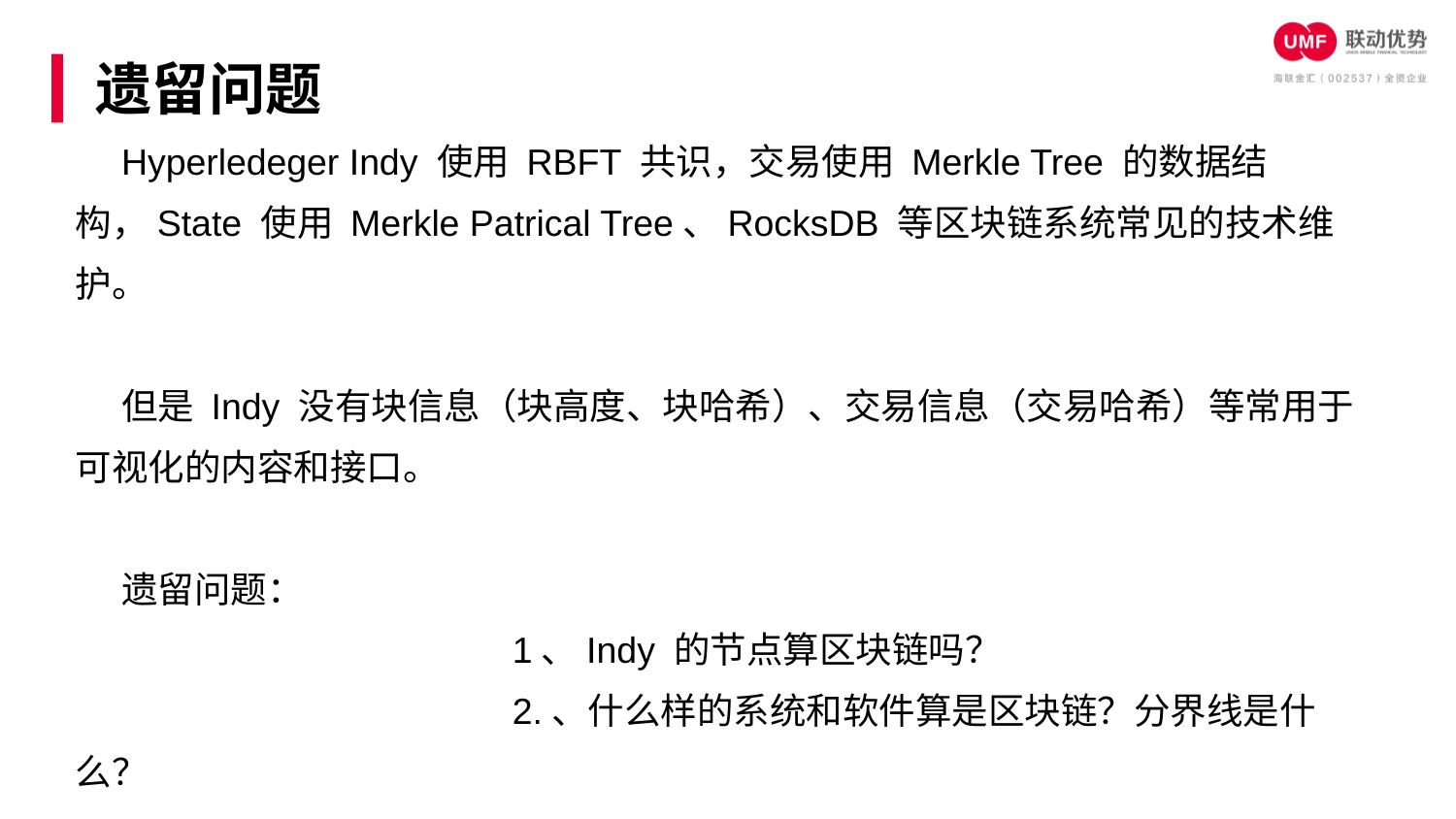

遗留问题
Hyperledeger Indy 使用 RBFT 共识，交易使用 Merkle Tree 的数据结构，State 使用 Merkle Patrical Tree、RocksDB 等区块链系统常见的技术维护。

但是 Indy 没有块信息（块高度、块哈希）、交易信息（交易哈希）等常用于可视化的内容和接口。

遗留问题：
			1、Indy 的节点算区块链吗？
			2.、什么样的系统和软件算是区块链？分界线是什么？